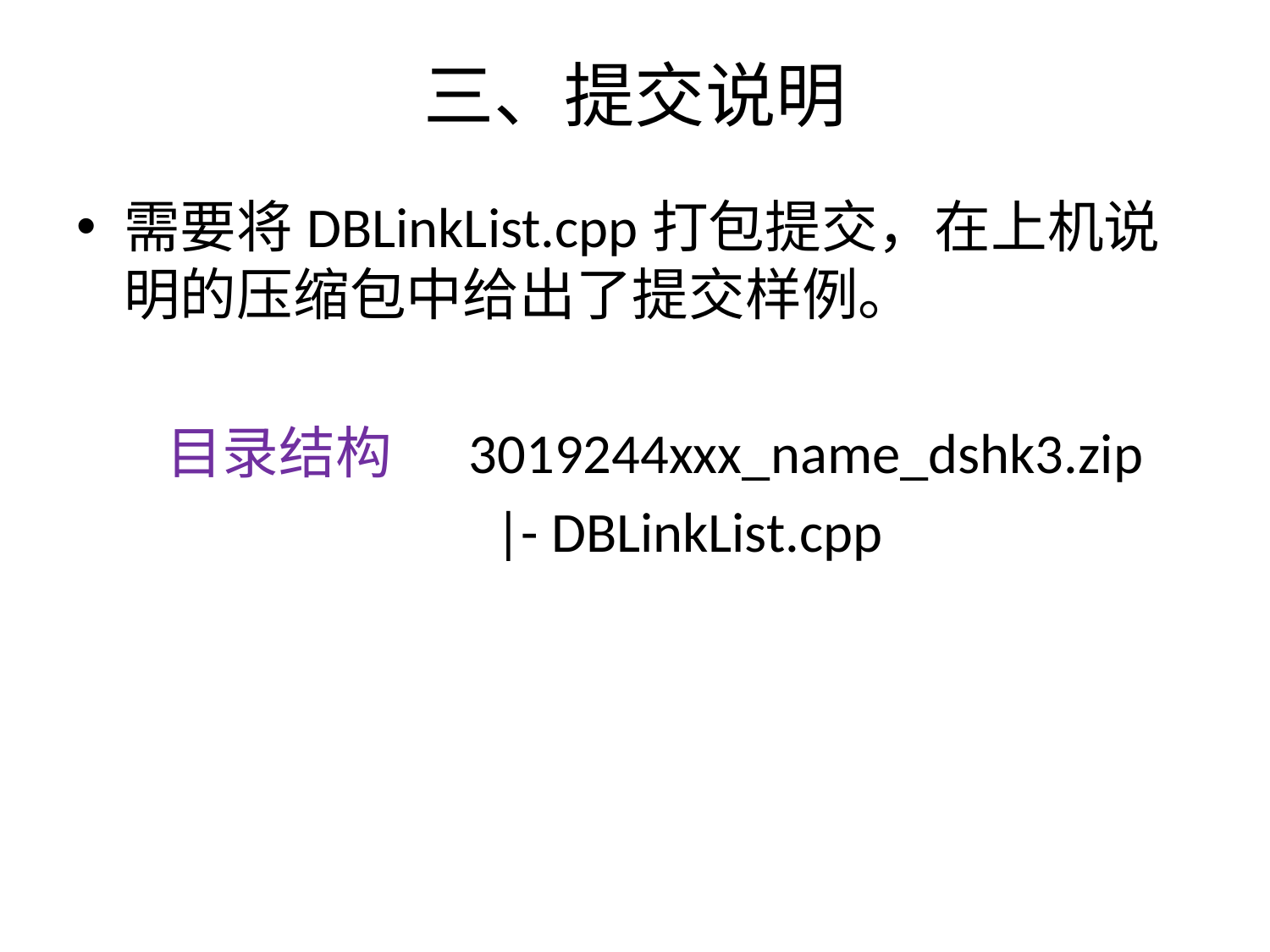

三、提交说明
需要将DBLinkList.cpp打包提交，在上机说明的压缩包中给出了提交样例。

      目录结构     3019244xxx_name_dshk3.zip
                                 |- DBLinkList.cpp